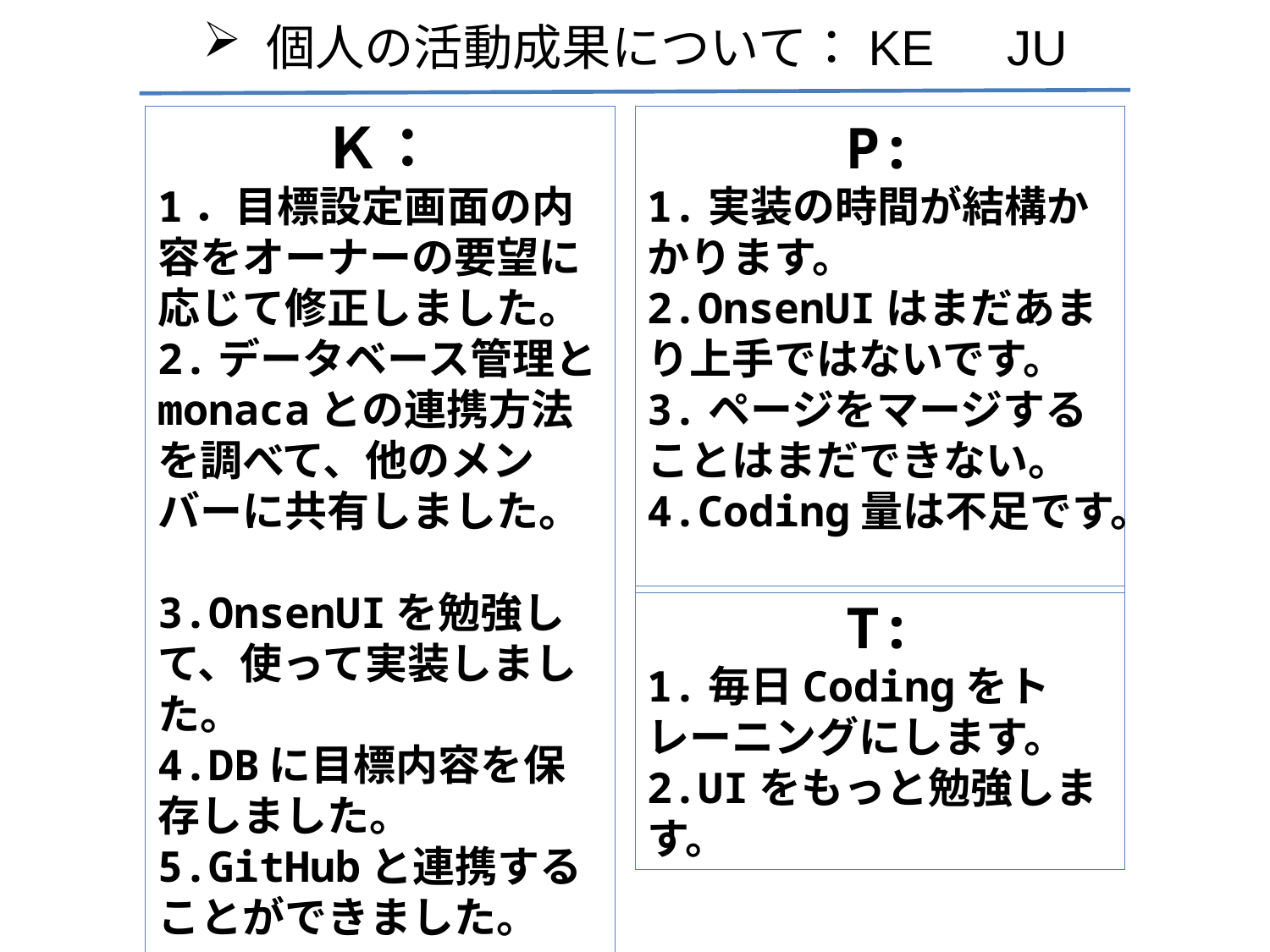

# 個人の活動成果について：KE　JU
Ｋ：
1．目標設定画面の内容をオーナーの要望に応じて修正しました。
2.データベース管理とmonacaとの連携方法を調べて、他のメンバーに共有しました。
3.OnsenUIを勉強して、使って実装しました。
4.DBに目標内容を保存しました。
5.GitHubと連携することができました。

P:
1.実装の時間が結構かかります。
2.OnsenUIはまだあまり上手ではないです。
3.ページをマージすることはまだできない。
4.Coding量は不足です。

T:
1.毎日Codingをトレーニングにします。
2.UIをもっと勉強します。